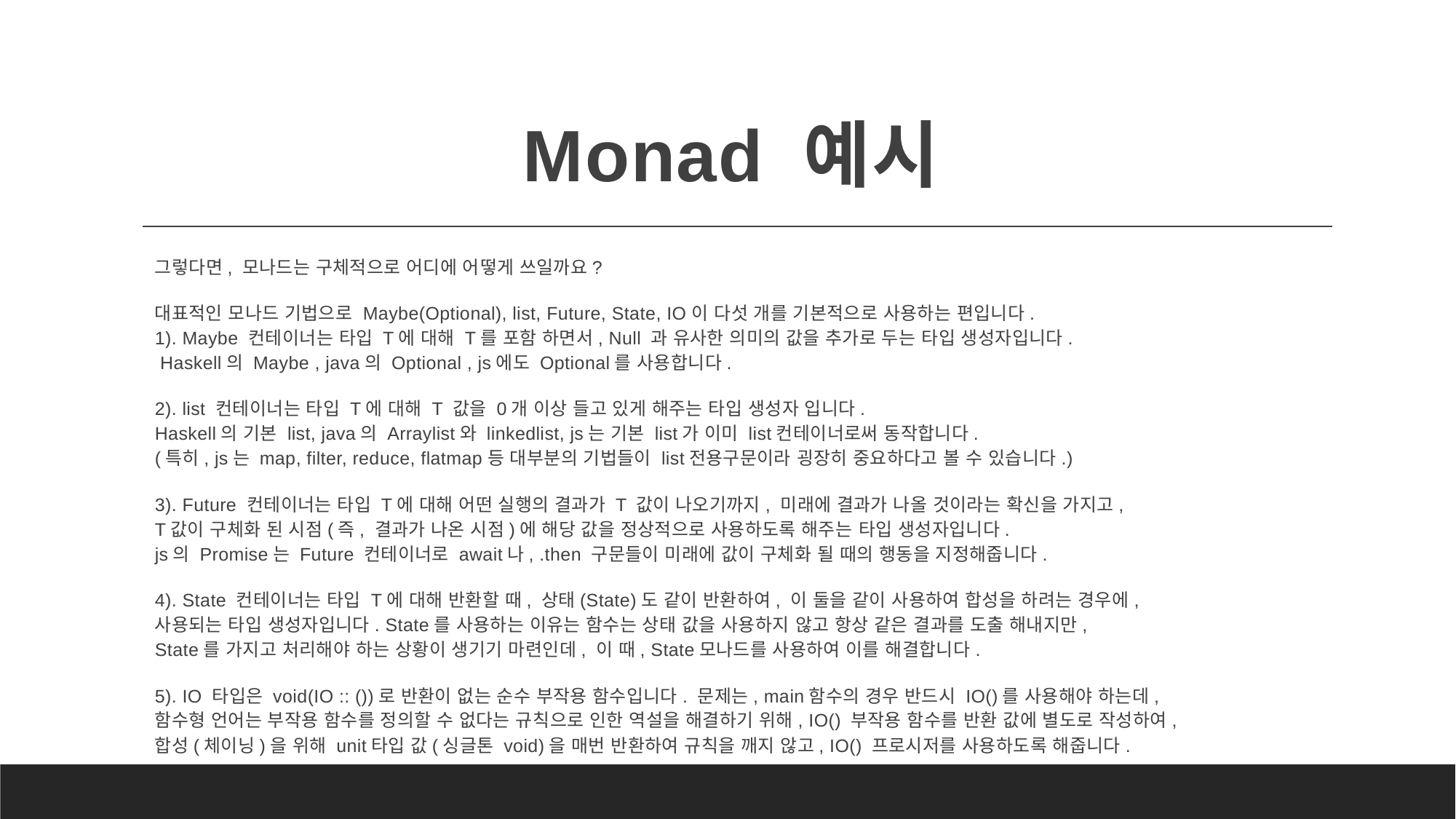

# Monad 예시
그렇다면, 모나드는 구체적으로 어디에 어떻게 쓰일까요?
대표적인 모나드 기법으로 Maybe(Optional), list, Future, State, IO이 다섯 개를 기본적으로 사용하는 편입니다.
1). Maybe 컨테이너는 타입 T에 대해 T를 포함 하면서, Null 과 유사한 의미의 값을 추가로 두는 타입 생성자입니다.
 Haskell의 Maybe , java의 Optional , js에도 Optional를 사용합니다.
2). list 컨테이너는 타입 T에 대해 T 값을 0개 이상 들고 있게 해주는 타입 생성자 입니다.
Haskell의 기본 list, java의 Arraylist와 linkedlist, js는 기본 list가 이미 list컨테이너로써 동작합니다.
(특히, js는 map, filter, reduce, flatmap등 대부분의 기법들이 list전용구문이라 굉장히 중요하다고 볼 수 있습니다.)
3). Future 컨테이너는 타입 T에 대해 어떤 실행의 결과가 T 값이 나오기까지, 미래에 결과가 나올 것이라는 확신을 가지고,
T값이 구체화 된 시점(즉, 결과가 나온 시점)에 해당 값을 정상적으로 사용하도록 해주는 타입 생성자입니다.
js의 Promise는 Future 컨테이너로 await나, .then 구문들이 미래에 값이 구체화 될 때의 행동을 지정해줍니다.
4). State 컨테이너는 타입 T에 대해 반환할 때, 상태(State)도 같이 반환하여, 이 둘을 같이 사용하여 합성을 하려는 경우에,
사용되는 타입 생성자입니다. State를 사용하는 이유는 함수는 상태 값을 사용하지 않고 항상 같은 결과를 도출 해내지만,
State를 가지고 처리해야 하는 상황이 생기기 마련인데, 이 때, State모나드를 사용하여 이를 해결합니다.
5). IO 타입은 void(IO :: ())로 반환이 없는 순수 부작용 함수입니다. 문제는, main함수의 경우 반드시 IO()를 사용해야 하는데,
함수형 언어는 부작용 함수를 정의할 수 없다는 규칙으로 인한 역설을 해결하기 위해, IO() 부작용 함수를 반환 값에 별도로 작성하여,
합성(체이닝)을 위해 unit타입 값(싱글톤 void)을 매번 반환하여 규칙을 깨지 않고, IO() 프로시저를 사용하도록 해줍니다.